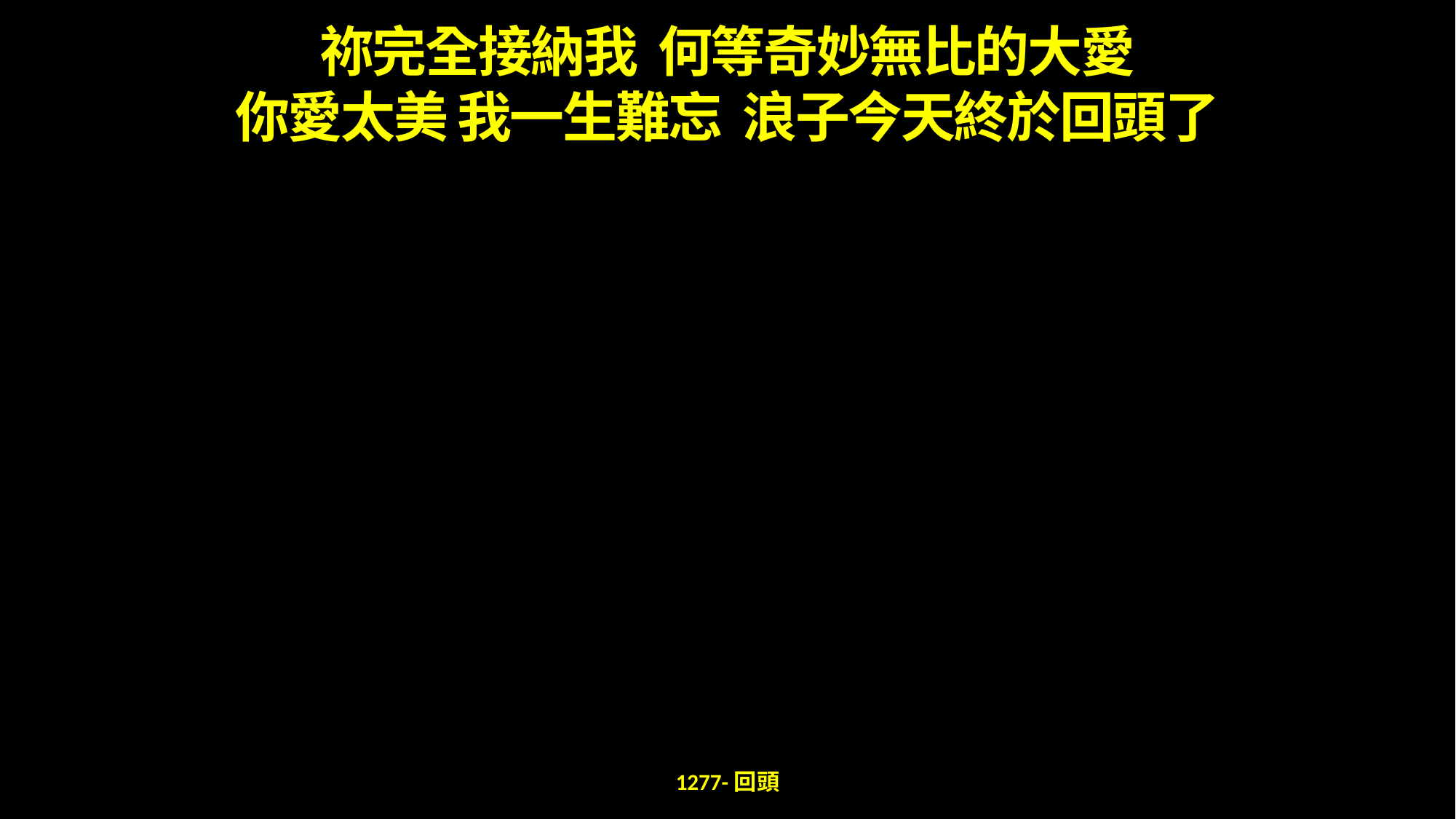

祢完全接納我  何等奇妙無比的大愛
你愛太美 我一生難忘  浪子今天終於回頭了
1277-回頭